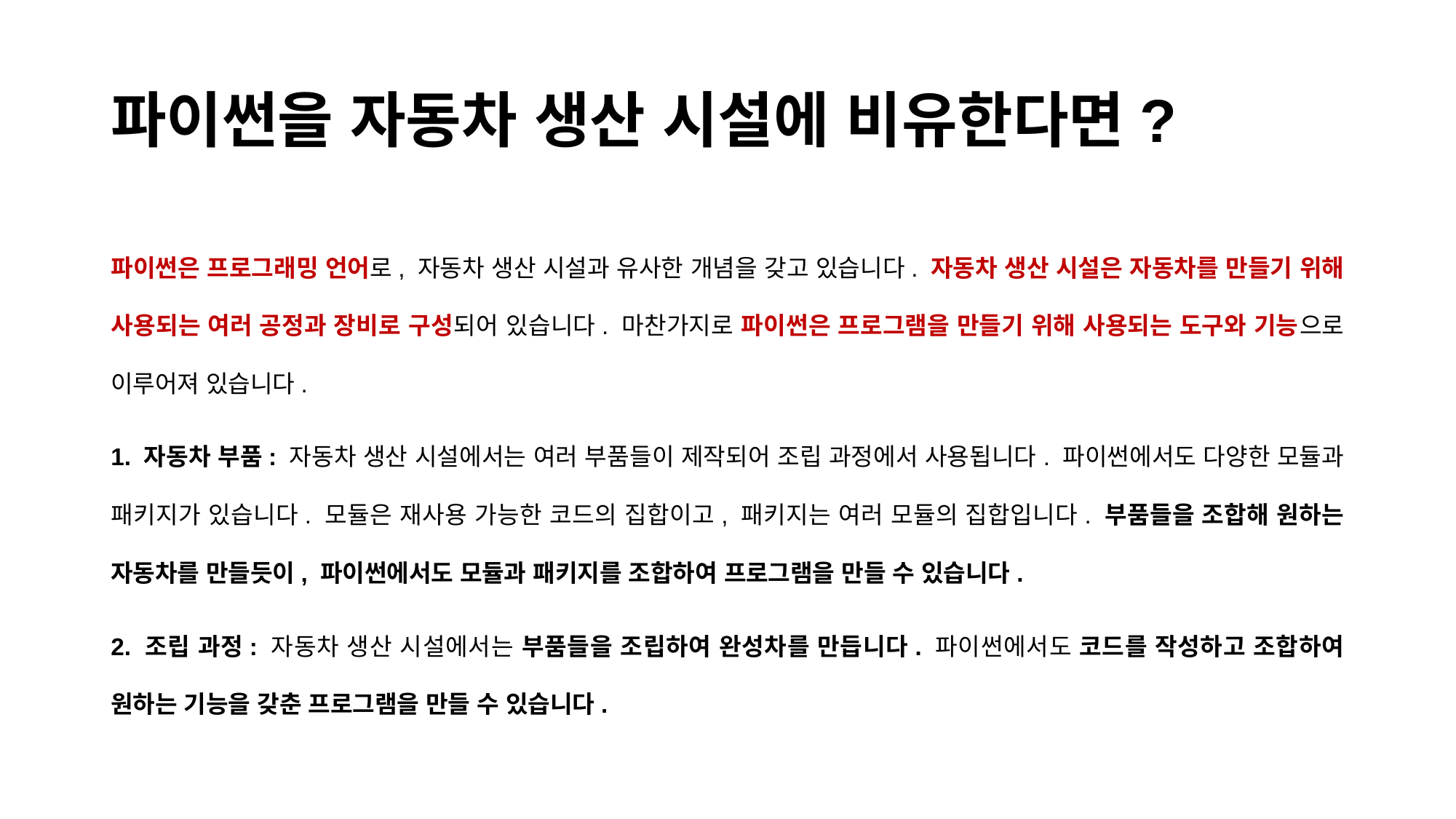

# 파이썬을 자동차 생산 시설에 비유한다면?
파이썬은 프로그래밍 언어로, 자동차 생산 시설과 유사한 개념을 갖고 있습니다. 자동차 생산 시설은 자동차를 만들기 위해 사용되는 여러 공정과 장비로 구성되어 있습니다. 마찬가지로 파이썬은 프로그램을 만들기 위해 사용되는 도구와 기능으로 이루어져 있습니다.
1. 자동차 부품: 자동차 생산 시설에서는 여러 부품들이 제작되어 조립 과정에서 사용됩니다. 파이썬에서도 다양한 모듈과 패키지가 있습니다. 모듈은 재사용 가능한 코드의 집합이고, 패키지는 여러 모듈의 집합입니다. 부품들을 조합해 원하는 자동차를 만들듯이, 파이썬에서도 모듈과 패키지를 조합하여 프로그램을 만들 수 있습니다.
2. 조립 과정: 자동차 생산 시설에서는 부품들을 조립하여 완성차를 만듭니다. 파이썬에서도 코드를 작성하고 조합하여 원하는 기능을 갖춘 프로그램을 만들 수 있습니다.